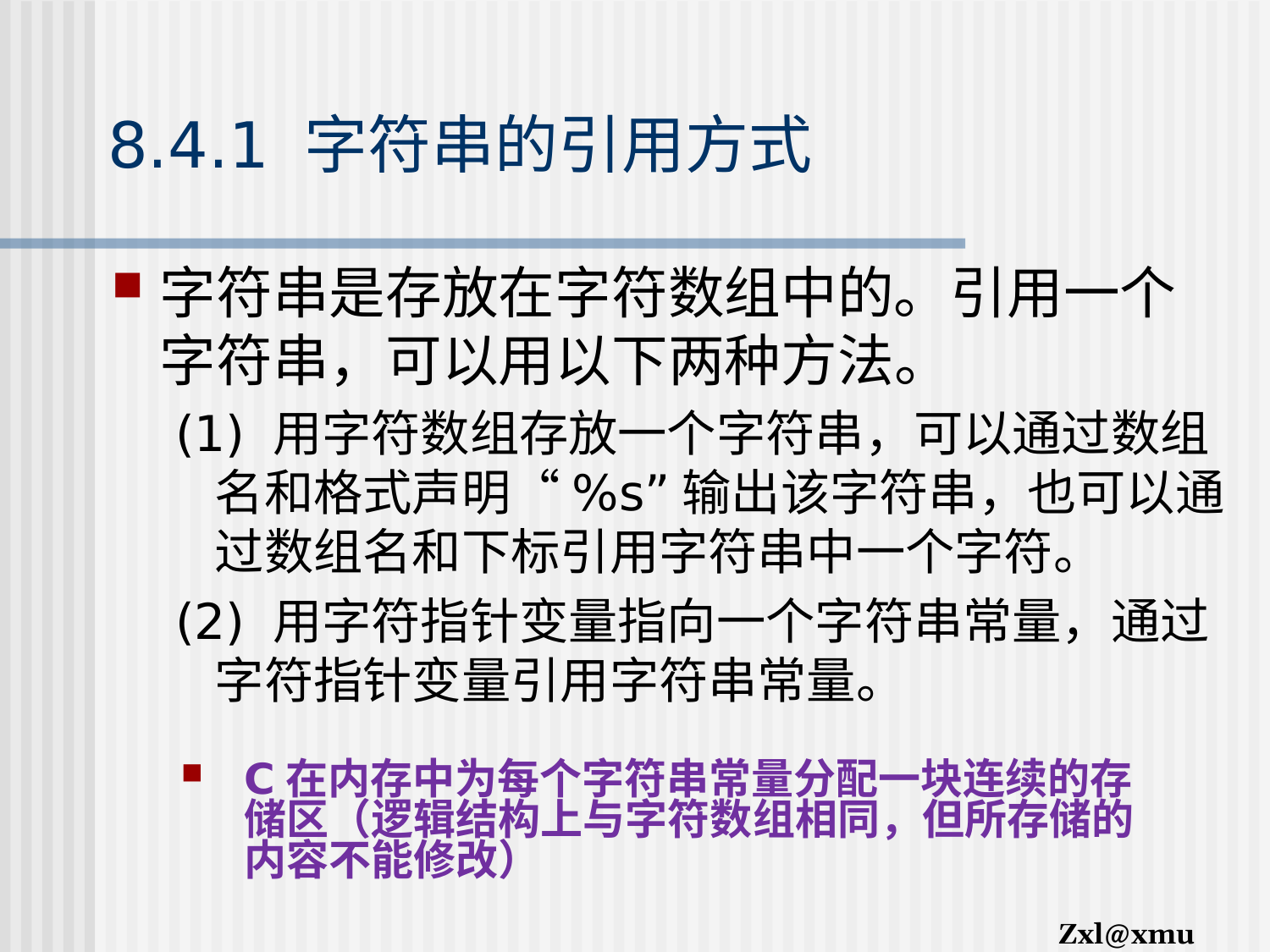

# 8.4.1 字符串的引用方式
字符串是存放在字符数组中的。引用一个字符串，可以用以下两种方法。
(1) 用字符数组存放一个字符串，可以通过数组名和格式声明“%s”输出该字符串，也可以通过数组名和下标引用字符串中一个字符。
(2) 用字符指针变量指向一个字符串常量，通过字符指针变量引用字符串常量。
C在内存中为每个字符串常量分配一块连续的存储区（逻辑结构上与字符数组相同，但所存储的内容不能修改）